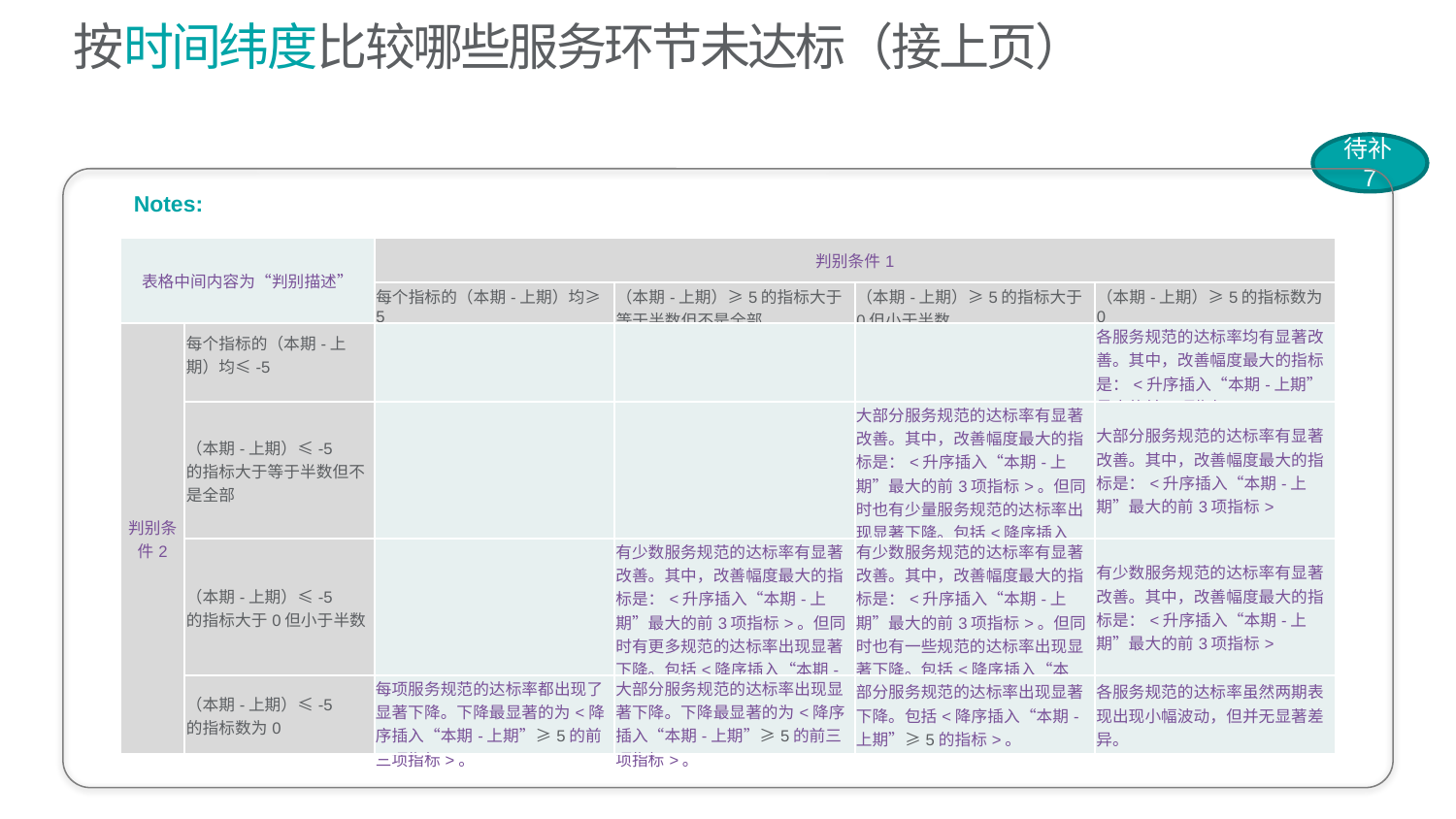

# 按时间纬度比较哪些服务环节未达标（接上页）
待补7

 Notes:
| 表格中间内容为“判别描述” |  | 判别条件1 |  |  |  |
| --- | --- | --- | --- | --- | --- |
|  |  | 每个指标的（本期-上期）均≥5 | （本期-上期）≥5的指标大于等于半数但不是全部 | （本期-上期）≥5的指标大于0但小于半数 | （本期-上期）≥5的指标数为0 |
| 判别条件2 | 每个指标的（本期-上期）均≤-5 |  |  |  | 各服务规范的达标率均有显著改善。其中，改善幅度最大的指标是：<升序插入“本期-上期”最大的前3项指标> |
|  | （本期-上期）≤-5 的指标大于等于半数但不是全部 |  |  | 大部分服务规范的达标率有显著改善。其中，改善幅度最大的指标是：<升序插入“本期-上期”最大的前3项指标>。但同时也有少量服务规范的达标率出现显著下降。包括<降序插入“本期-上期”≥5的指标>。 | 大部分服务规范的达标率有显著改善。其中，改善幅度最大的指标是：<升序插入“本期-上期”最大的前3项指标> |
|  | （本期-上期）≤-5 的指标大于0但小于半数 |  | 有少数服务规范的达标率有显著改善。其中，改善幅度最大的指标是：<升序插入“本期-上期”最大的前3项指标>。但同时有更多规范的达标率出现显著下降。包括<降序插入“本期-上期”≥5的指标>。 | 有少数服务规范的达标率有显著改善。其中，改善幅度最大的指标是：<升序插入“本期-上期”最大的前3项指标>。但同时也有一些规范的达标率出现显著下降。包括<降序插入“本期-上期”≥5的指标>。 | 有少数服务规范的达标率有显著改善。其中，改善幅度最大的指标是：<升序插入“本期-上期”最大的前3项指标> |
|  | （本期-上期）≤-5 的指标数为0 | 每项服务规范的达标率都出现了显著下降。下降最显著的为<降序插入“本期-上期”≥5的前三项指标>。 | 大部分服务规范的达标率出现显著下降。下降最显著的为<降序插入“本期-上期”≥5的前三项指标>。 | 部分服务规范的达标率出现显著下降。包括<降序插入“本期-上期”≥5的指标>。 | 各服务规范的达标率虽然两期表现出现小幅波动，但并无显著差异。 |